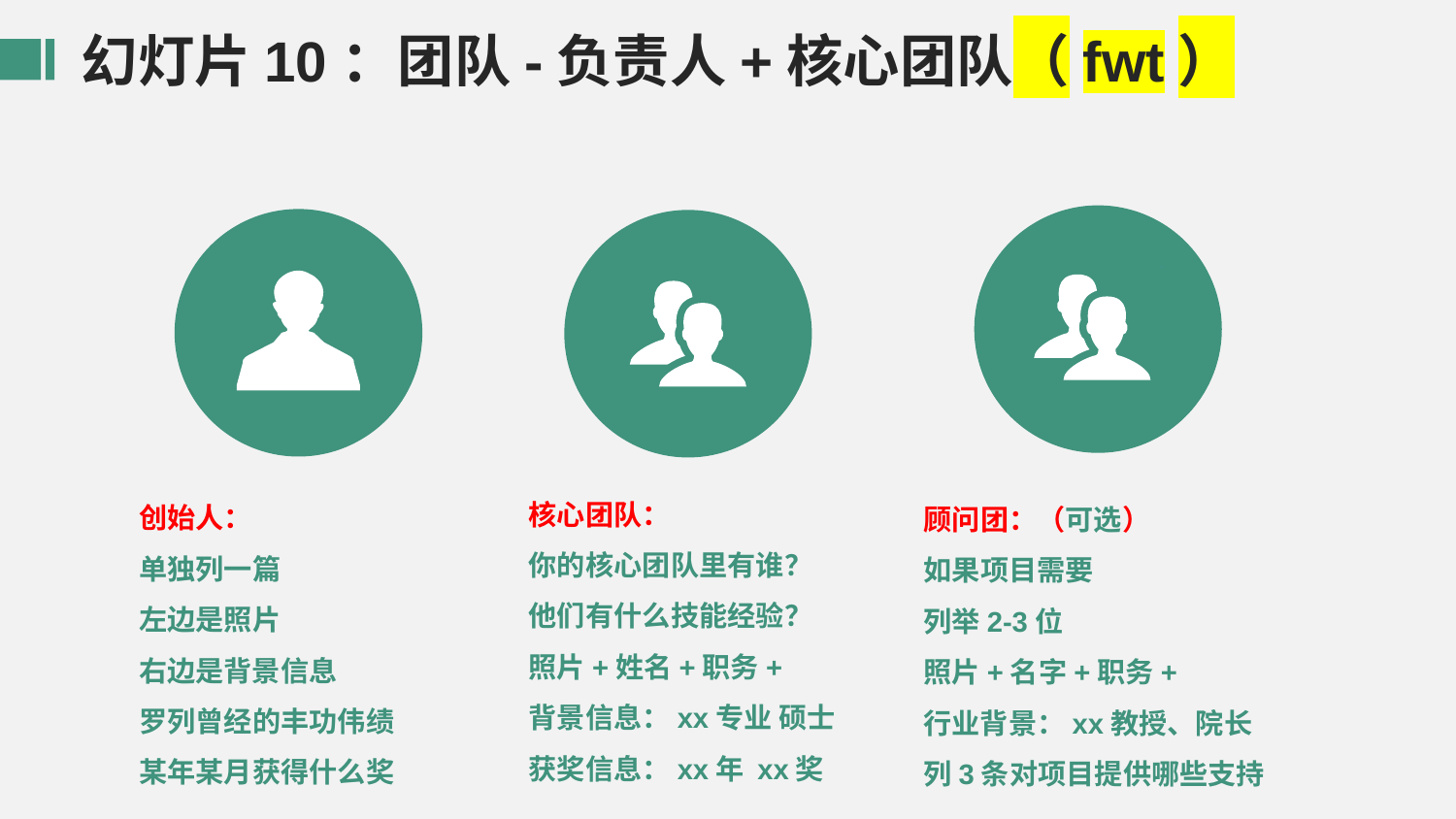

幻灯片10：团队-负责人+核心团队（fwt）

核心团队：
你的核心团队里有谁？
他们有什么技能经验？
照片+姓名+职务+
背景信息：xx专业 硕士
获奖信息：xx年 xx奖
创始人：
单独列一篇
左边是照片
右边是背景信息
罗列曾经的丰功伟绩
某年某月获得什么奖
顾问团：（可选）
如果项目需要
列举2-3位
照片+名字+职务+
行业背景：xx教授、院长
列3条对项目提供哪些支持